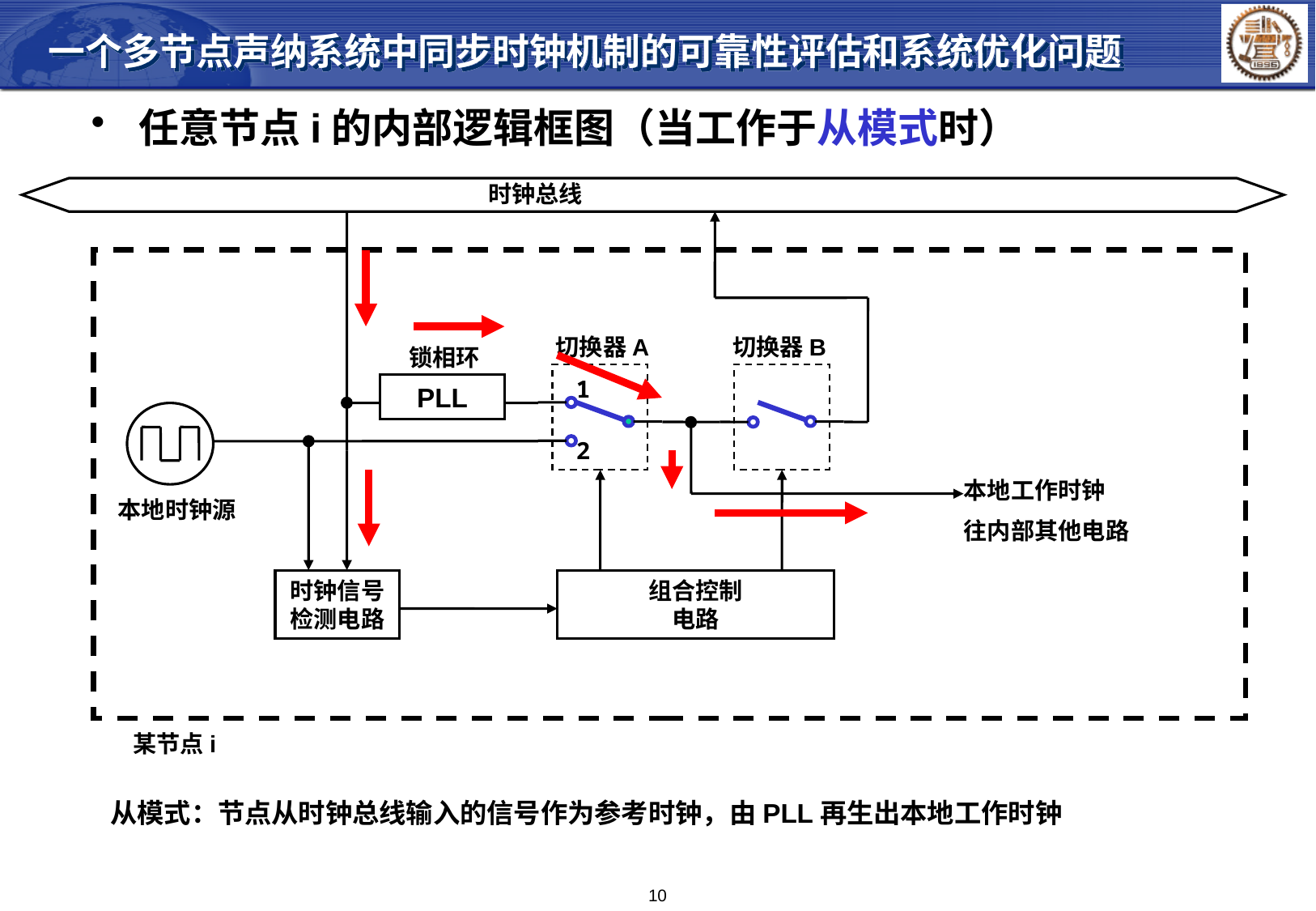

一个多节点声纳系统中同步时钟机制的可靠性评估和系统优化问题
 任意节点i的内部逻辑框图（当工作于从模式时）
时钟总线

切换器A
切换器B
锁相环

1

2

PLL

本地工作时钟
往内部其他电路
本地时钟源

时钟信号
检测电路
组合控制
电路

某节点i
从模式：节点从时钟总线输入的信号作为参考时钟，由PLL再生出本地工作时钟
10